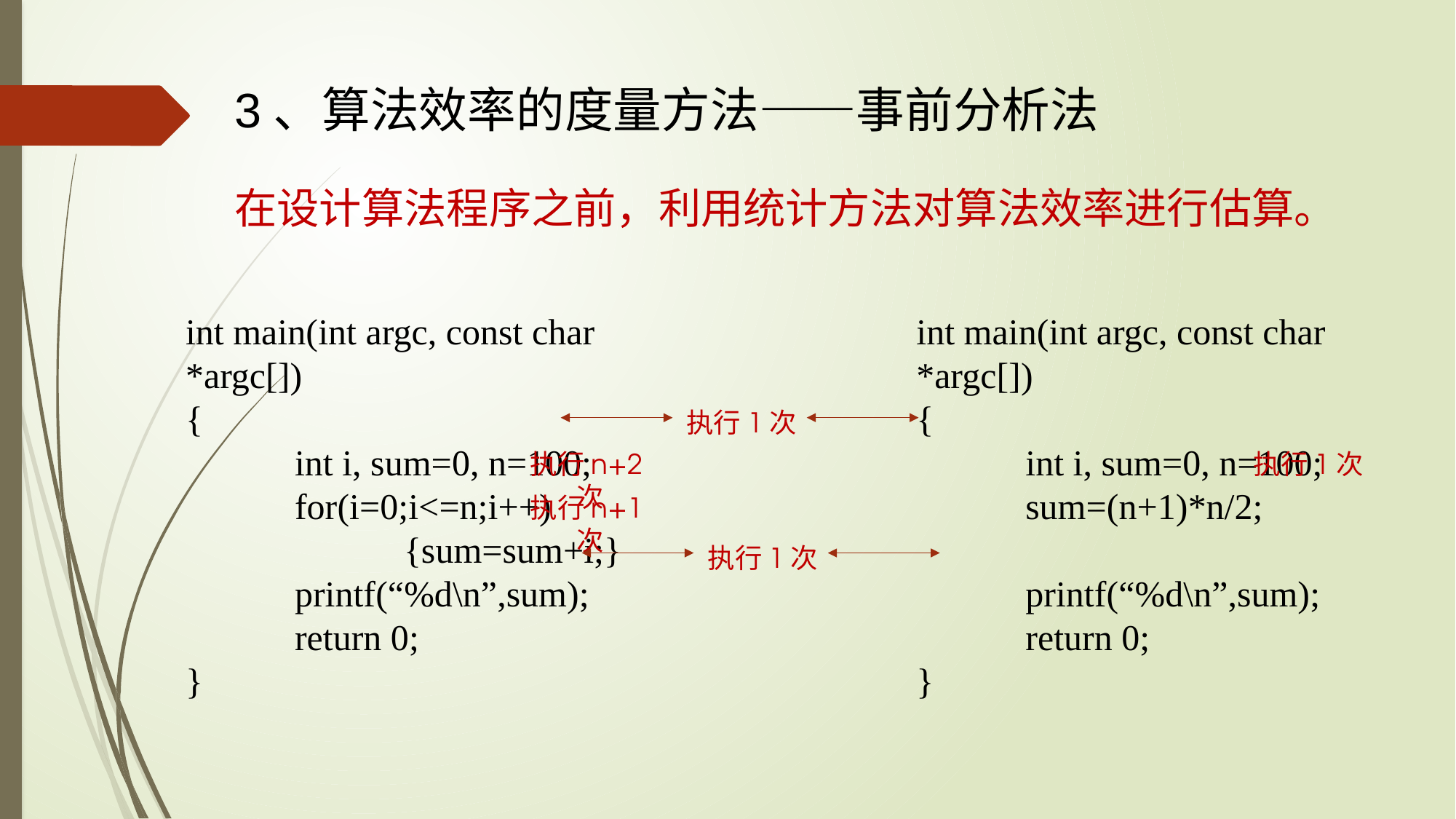

3、算法效率的度量方法——事前分析法
在设计算法程序之前，利用统计方法对算法效率进行估算。
int main(int argc, const char *argc[])
{
	int i, sum=0, n=100;
	for(i=0;i<=n;i++)
		{sum=sum+i;}
	printf(“%d\n”,sum);
	return 0;
}

int main(int argc, const char *argc[])
{
	int i, sum=0, n=100;
	sum=(n+1)*n/2;

	printf(“%d\n”,sum);
	return 0;
}

执行1次
执行n+2次
执行1次
执行n+1次
执行1次